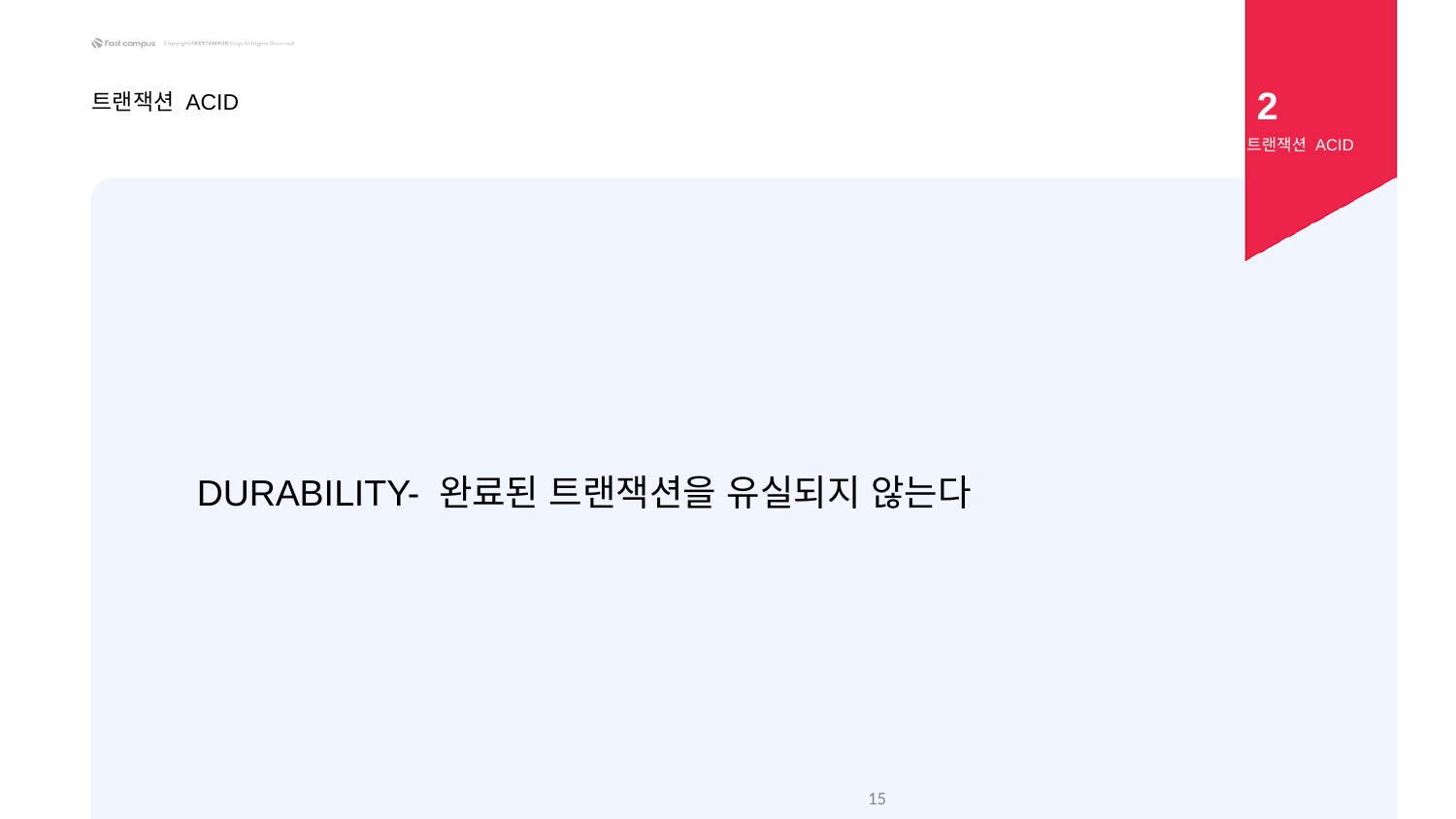

2
트랜잭션 ACID
트랜잭션 ACID
DURABILITY- 완료된 트랜잭션을 유실되지 않는다
15